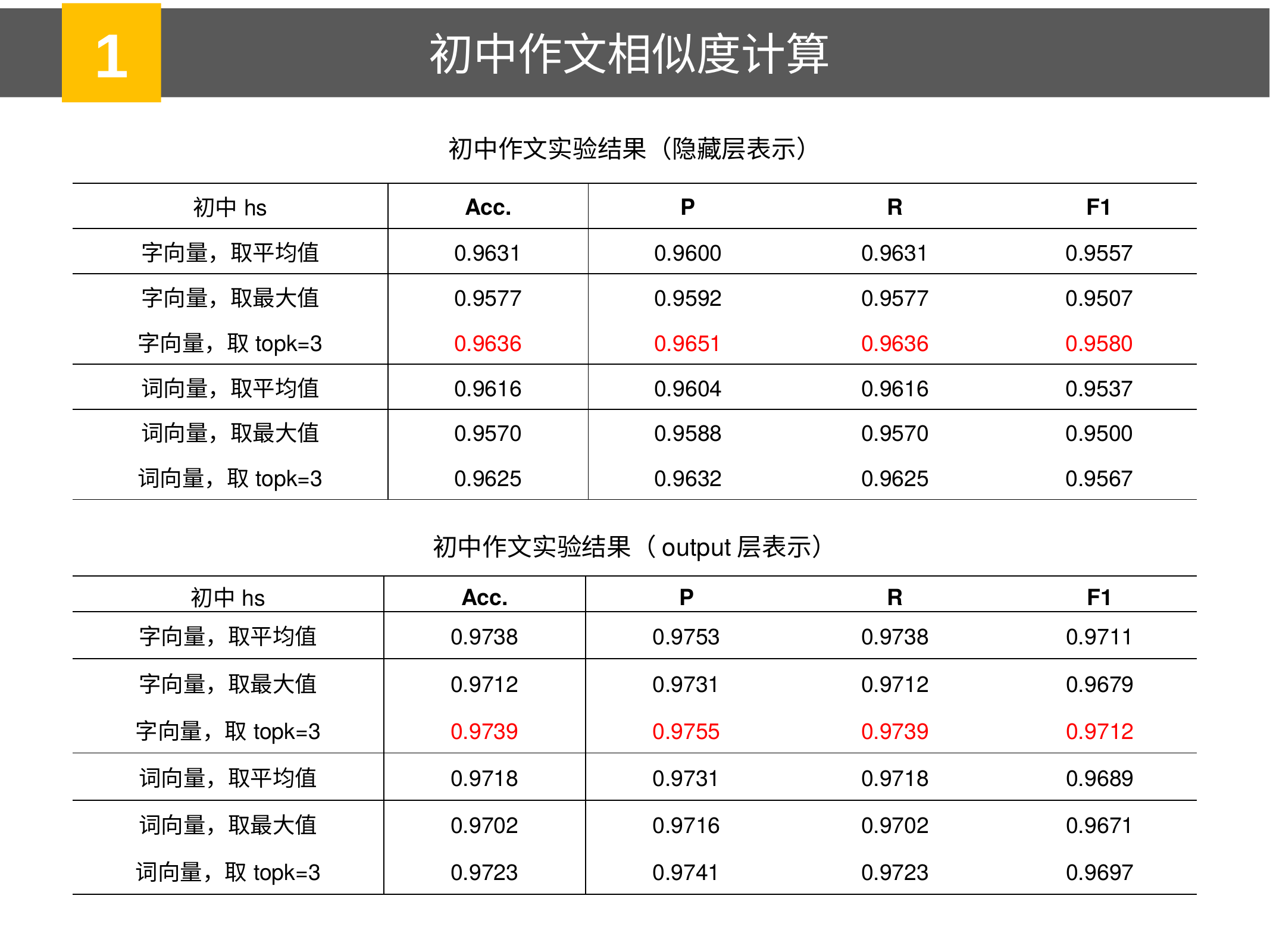

1

初中作文相似度计算
初中作文实验结果（隐藏层表示）
| 初中hs | Acc. | P | R | F1 |
| --- | --- | --- | --- | --- |
| 字向量，取平均值 | 0.9631 | 0.9600 | 0.9631 | 0.9557 |
| 字向量，取最大值 | 0.9577 | 0.9592 | 0.9577 | 0.9507 |
| 字向量，取topk=3 | 0.9636 | 0.9651 | 0.9636 | 0.9580 |
| 词向量，取平均值 | 0.9616 | 0.9604 | 0.9616 | 0.9537 |
| 词向量，取最大值 | 0.9570 | 0.9588 | 0.9570 | 0.9500 |
| 词向量，取topk=3 | 0.9625 | 0.9632 | 0.9625 | 0.9567 |
初中作文实验结果（output层表示）
| 初中hs | Acc. | P | R | F1 |
| --- | --- | --- | --- | --- |
| 字向量，取平均值 | 0.9738 | 0.9753 | 0.9738 | 0.9711 |
| 字向量，取最大值 | 0.9712 | 0.9731 | 0.9712 | 0.9679 |
| 字向量，取topk=3 | 0.9739 | 0.9755 | 0.9739 | 0.9712 |
| 词向量，取平均值 | 0.9718 | 0.9731 | 0.9718 | 0.9689 |
| 词向量，取最大值 | 0.9702 | 0.9716 | 0.9702 | 0.9671 |
| 词向量，取topk=3 | 0.9723 | 0.9741 | 0.9723 | 0.9697 |